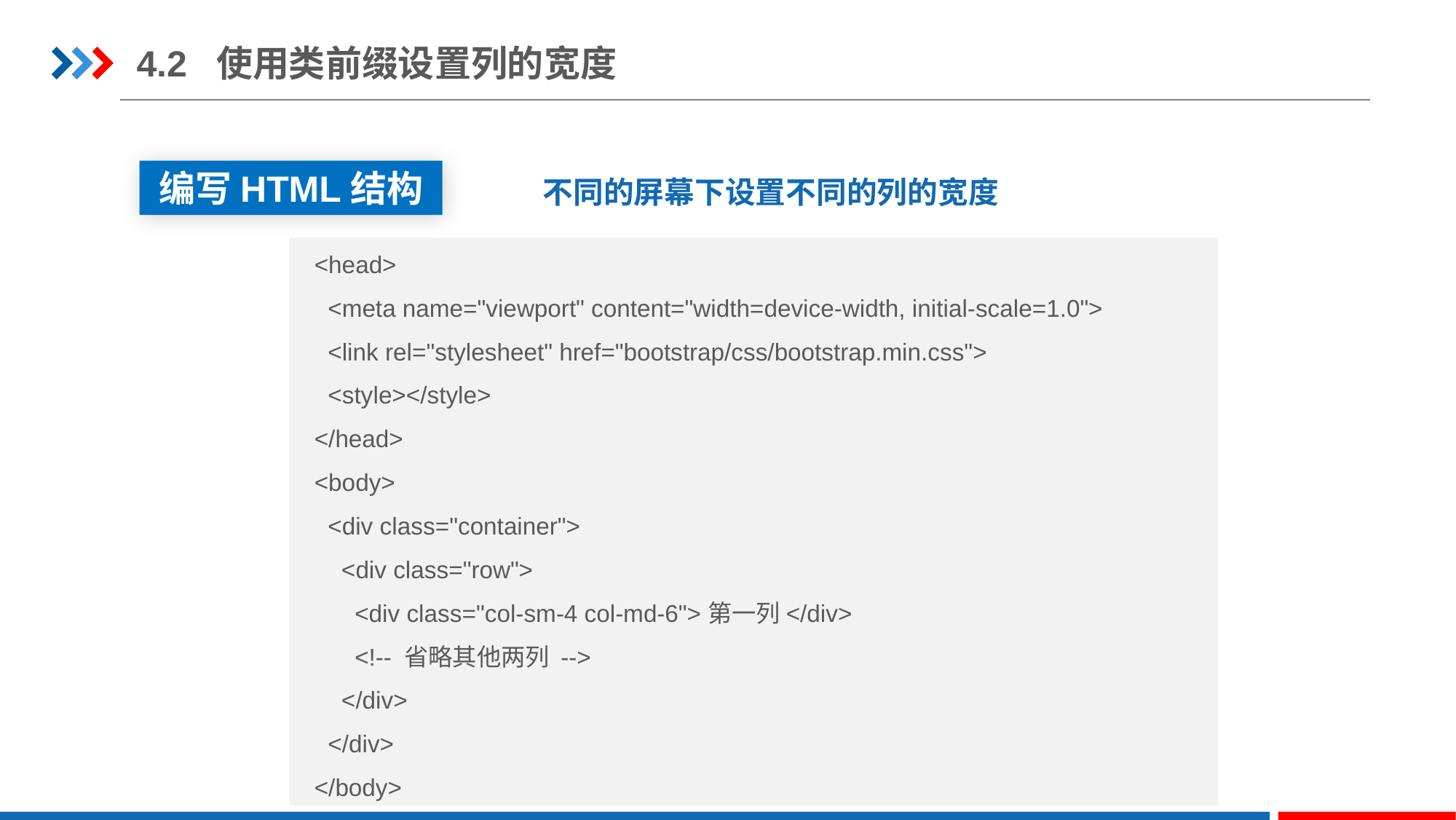

4.2  使用类前缀设置列的宽度
不同的屏幕下设置不同的列的宽度
编写HTML结构
<head>
  <meta name="viewport" content="width=device-width, initial-scale=1.0">
  <link rel="stylesheet" href="bootstrap/css/bootstrap.min.css">
  <style></style>
</head>
<body>
  <div class="container">
    <div class="row">
      <div class="col-sm-4 col-md-6">第一列</div>
      <!-- 省略其他两列 -->
    </div>
  </div>
</body>